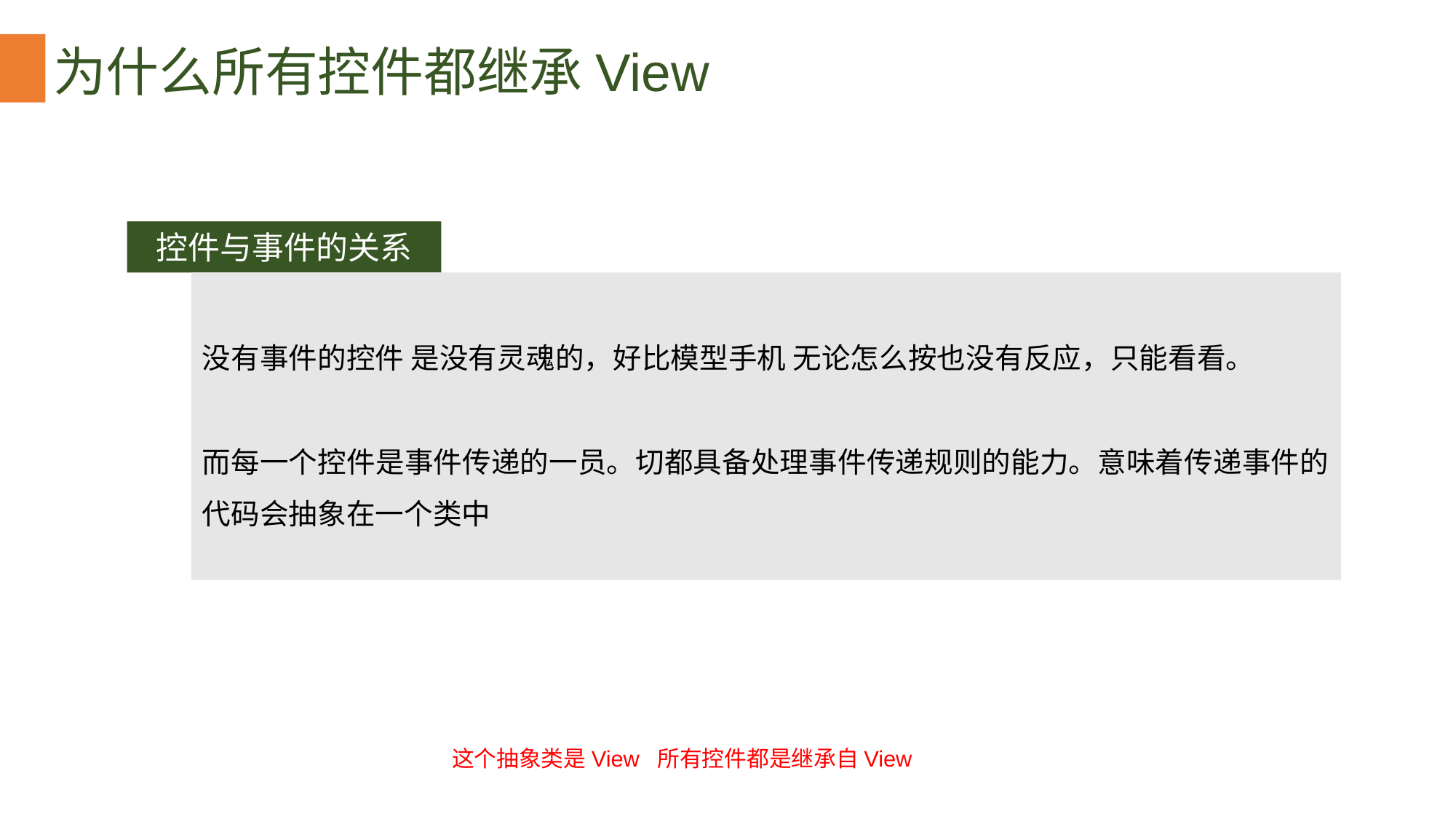

为什么所有控件都继承View
控件与事件的关系
没有事件的控件 是没有灵魂的，好比模型手机 无论怎么按也没有反应，只能看看。

而每一个控件是事件传递的一员。切都具备处理事件传递规则的能力。意味着传递事件的代码会抽象在一个类中
这个抽象类是View  所有控件都是继承自View